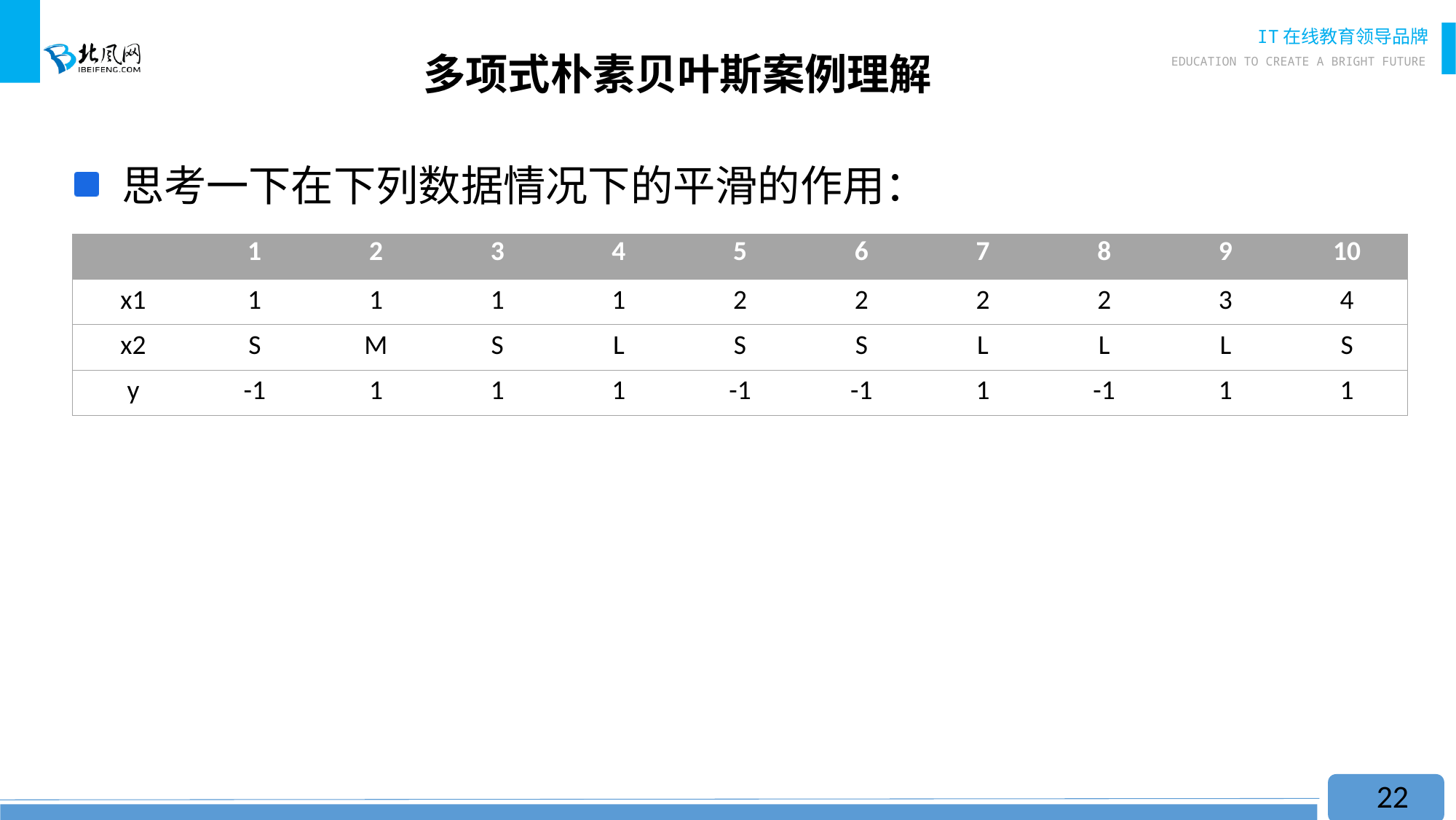

# 多项式朴素贝叶斯案例理解
 思考一下在下列数据情况下的平滑的作用：
|  | 1 | 2 | 3 | 4 | 5 | 6 | 7 | 8 | 9 | 10 |
| --- | --- | --- | --- | --- | --- | --- | --- | --- | --- | --- |
| x1 | 1 | 1 | 1 | 1 | 2 | 2 | 2 | 2 | 3 | 4 |
| x2 | S | M | S | L | S | S | L | L | L | S |
| y | -1 | 1 | 1 | 1 | -1 | -1 | 1 | -1 | 1 | 1 |